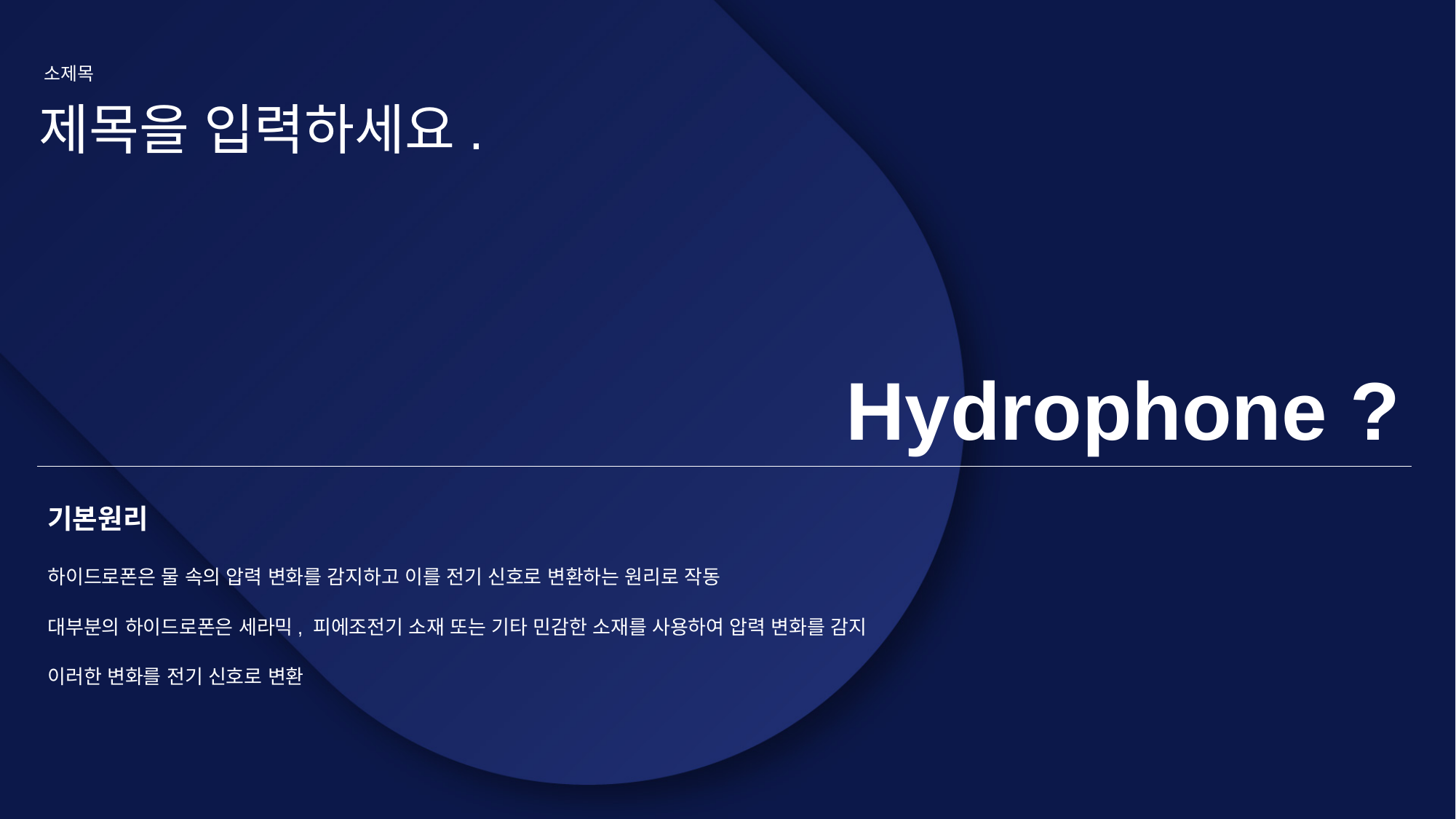

소제목
제목을 입력하세요.
Hydrophone ?
기본원리
하이드로폰은 물 속의 압력 변화를 감지하고 이를 전기 신호로 변환하는 원리로 작동
대부분의 하이드로폰은 세라믹, 피에조전기 소재 또는 기타 민감한 소재를 사용하여 압력 변화를 감지
이러한 변화를 전기 신호로 변환